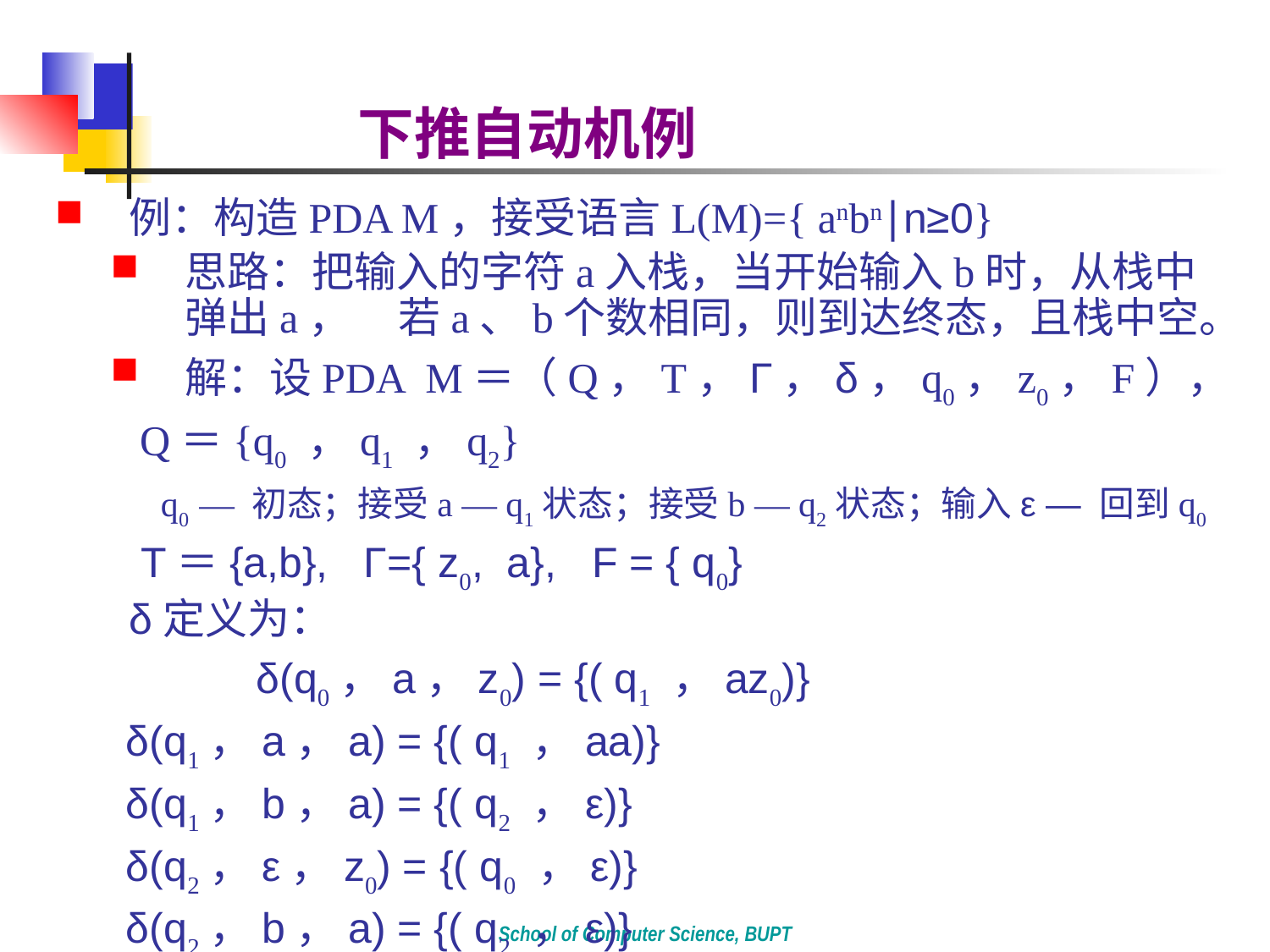

# 下推自动机例
例：构造PDA M，接受语言L(M)={ anbn∣n≥0}
思路：把输入的字符a入栈，当开始输入b时，从栈中弹出a，     若a、b个数相同，则到达终态，且栈中空。
解：设PDA  M＝（Q，T，Γ，δ，q0，z0，F），
	 Q＝{q0 ，q1 ，q2}
	   q0  — 初态；接受a — q1状态；接受b — q2状态；输入ε — 回到q0
	 T＝{a,b},   Γ={ z0,  a},   F = { q0}
	δ定义为：
		δ(q0，a，z0) = {( q1 ，az0)}
      δ(q1，a，a) = {( q1 ，aa)}
      δ(q1，b，a) = {( q2 ，ε)}
      δ(q2，ε，z0) = {( q0 ，ε)}
      δ(q2，b，a) = {( q2 ，ε)}
School of Computer Science, BUPT
8